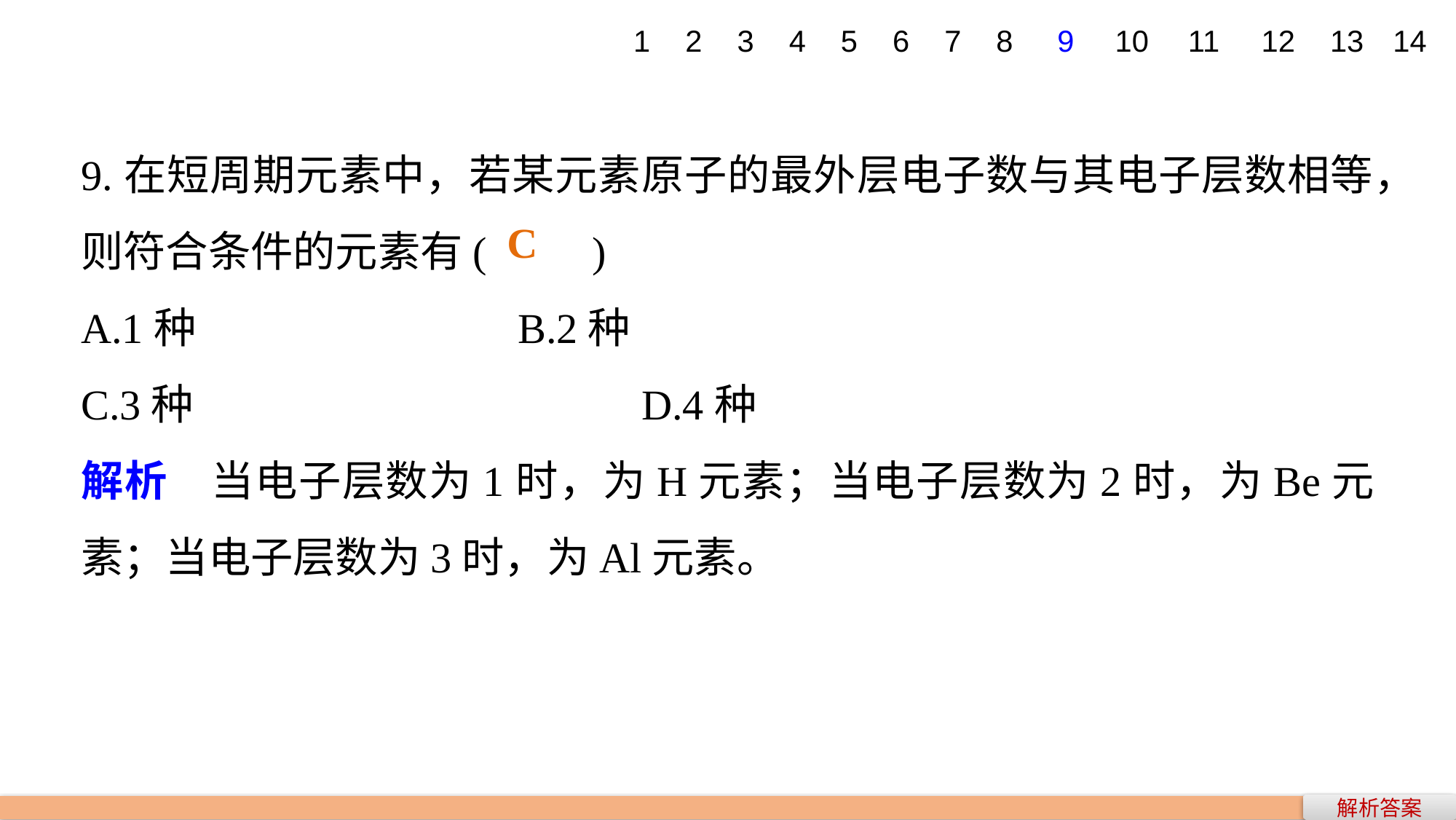

1
2
3
4
5
6
7
8
9
10
11
12
13
14
9.在短周期元素中，若某元素原子的最外层电子数与其电子层数相等，则符合条件的元素有(　　)
A.1种  			B.2种
C.3种  			            D.4种
解析　当电子层数为1时，为H元素；当电子层数为2时，为Be元素；当电子层数为3时，为Al元素。
C
解析答案